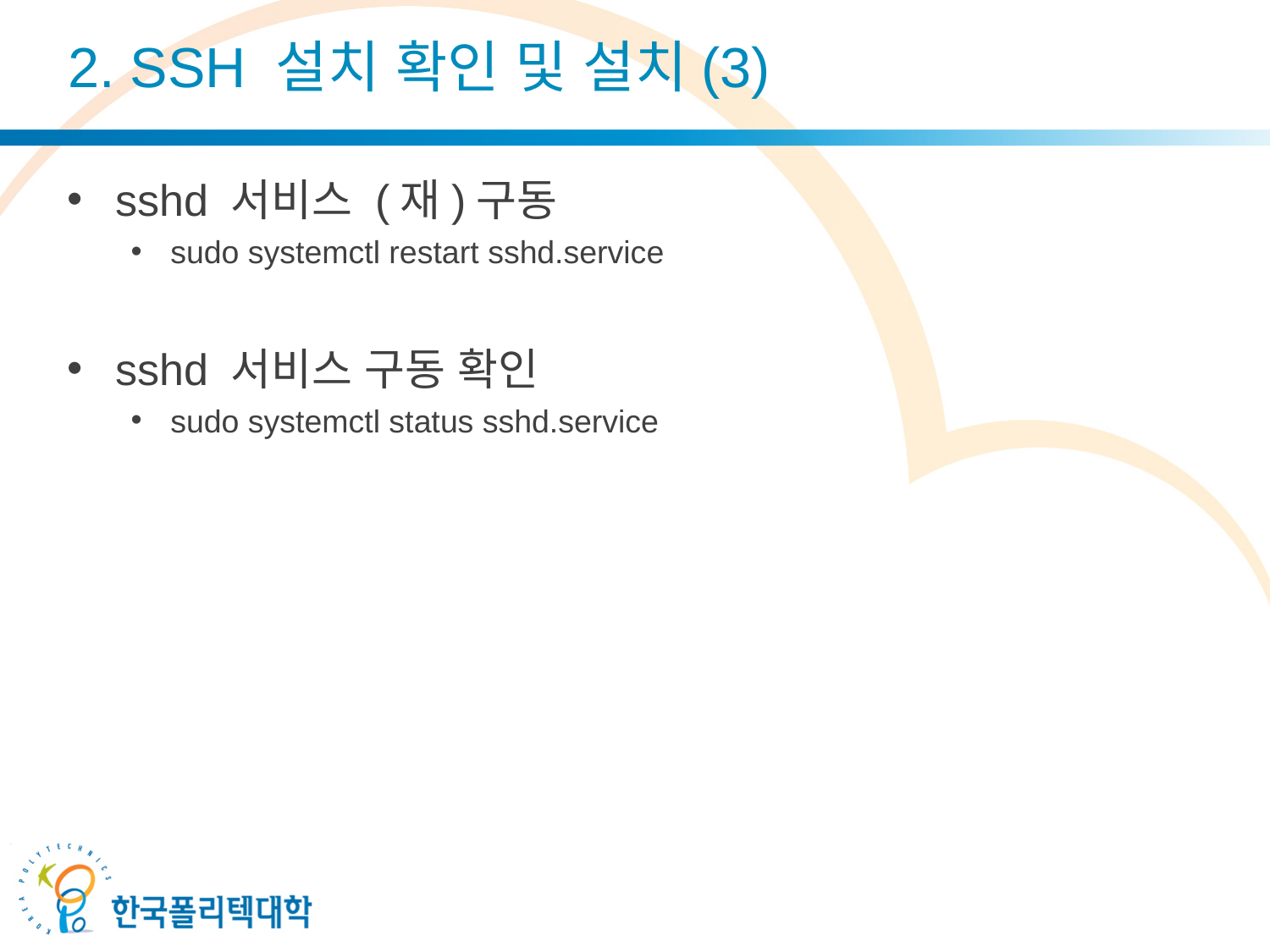

# 2. SSH 설치 확인 및 설치(3)
sshd 서비스 (재)구동
sudo systemctl restart sshd.service

sshd 서비스 구동 확인
sudo systemctl status sshd.service